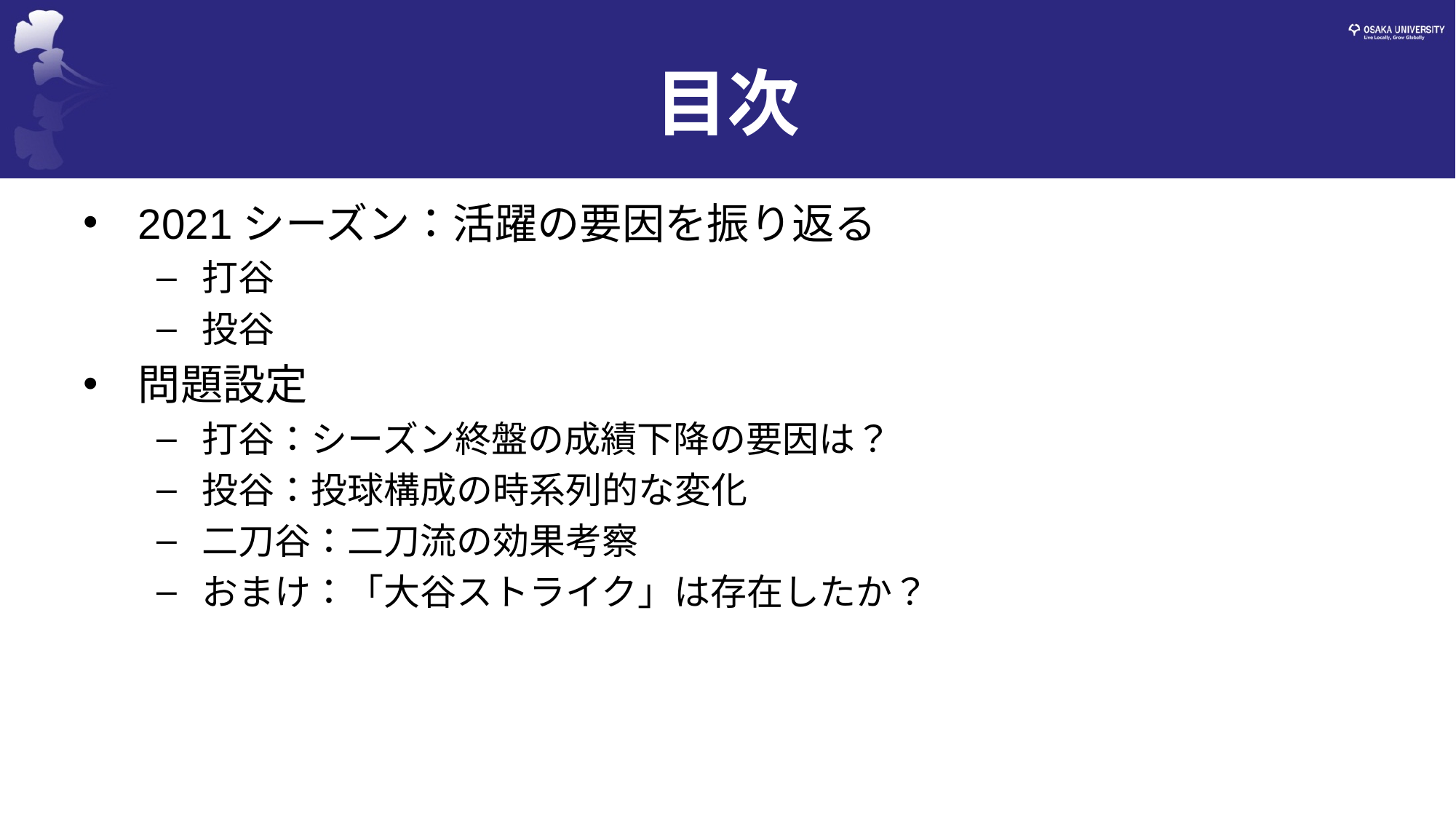

# 目次
2021シーズン：活躍の要因を振り返る
打谷
投谷
問題設定
打谷：シーズン終盤の成績下降の要因は？
投谷：投球構成の時系列的な変化
二刀谷：二刀流の効果考察
おまけ：「大谷ストライク」は存在したか？